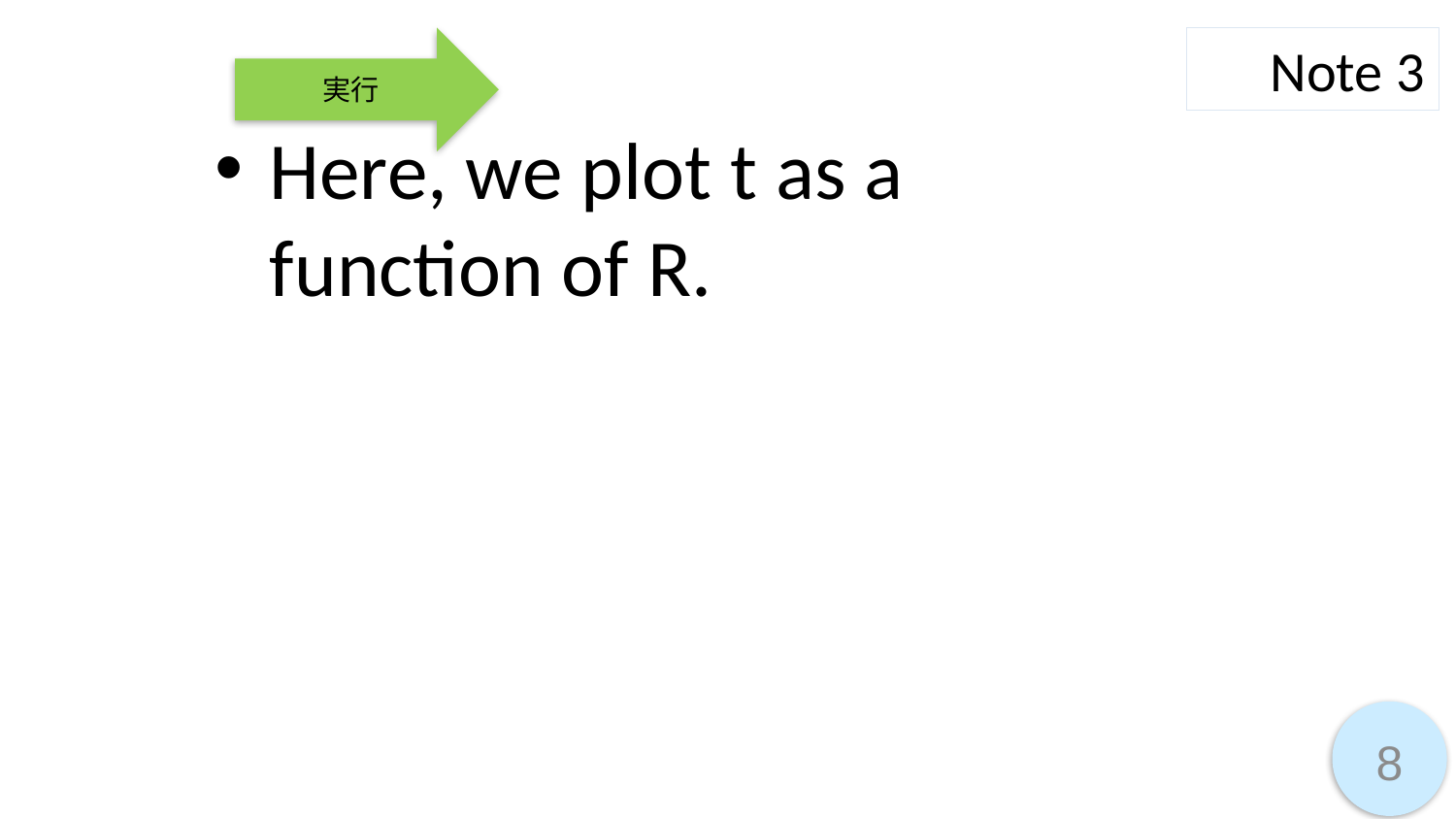

実行
Note 3
Here, we plot t as a function of R.
8